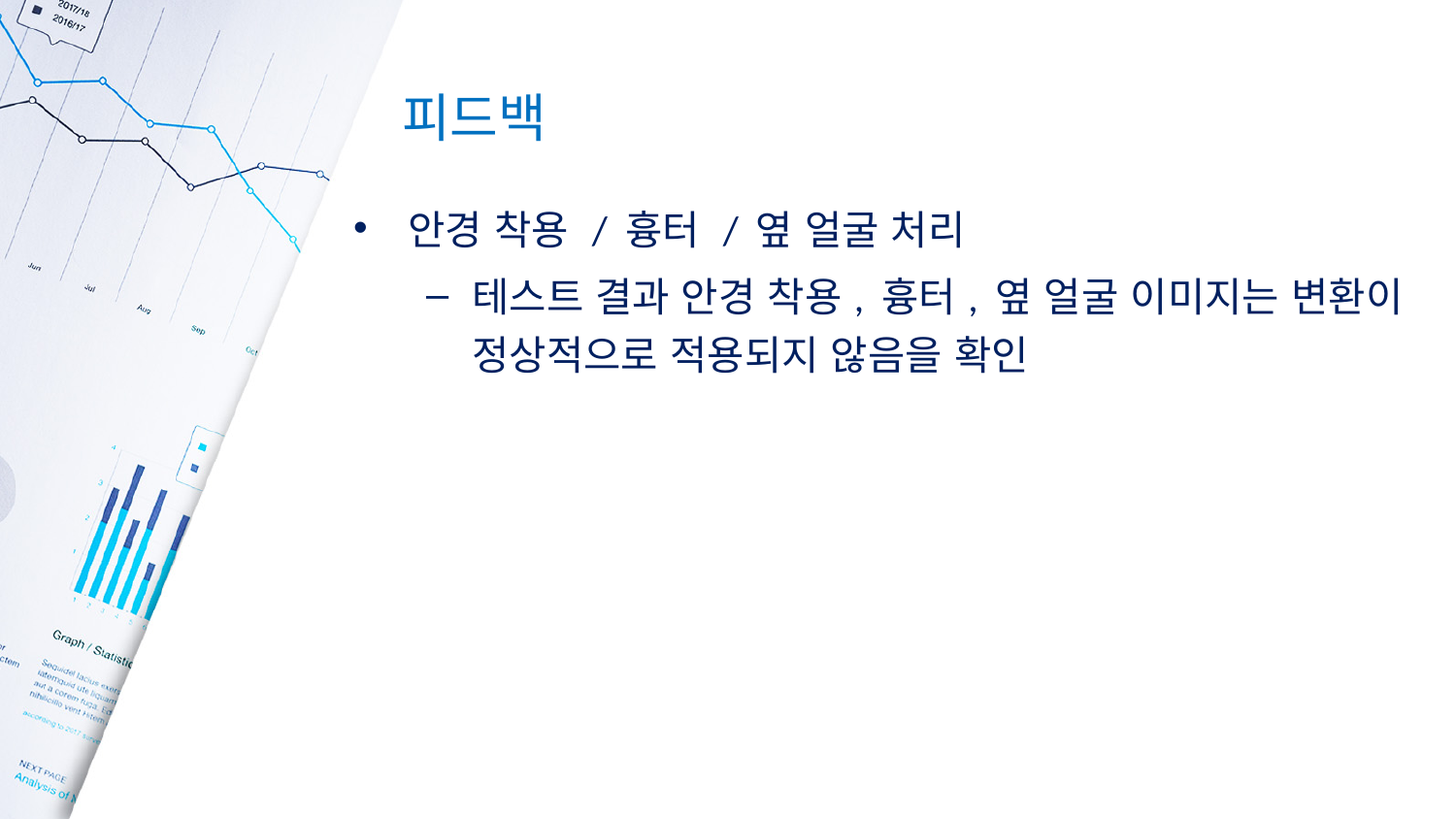

# 피드백
안경 착용 / 흉터 / 옆 얼굴 처리
테스트 결과 안경 착용, 흉터, 옆 얼굴 이미지는 변환이 정상적으로 적용되지 않음을 확인